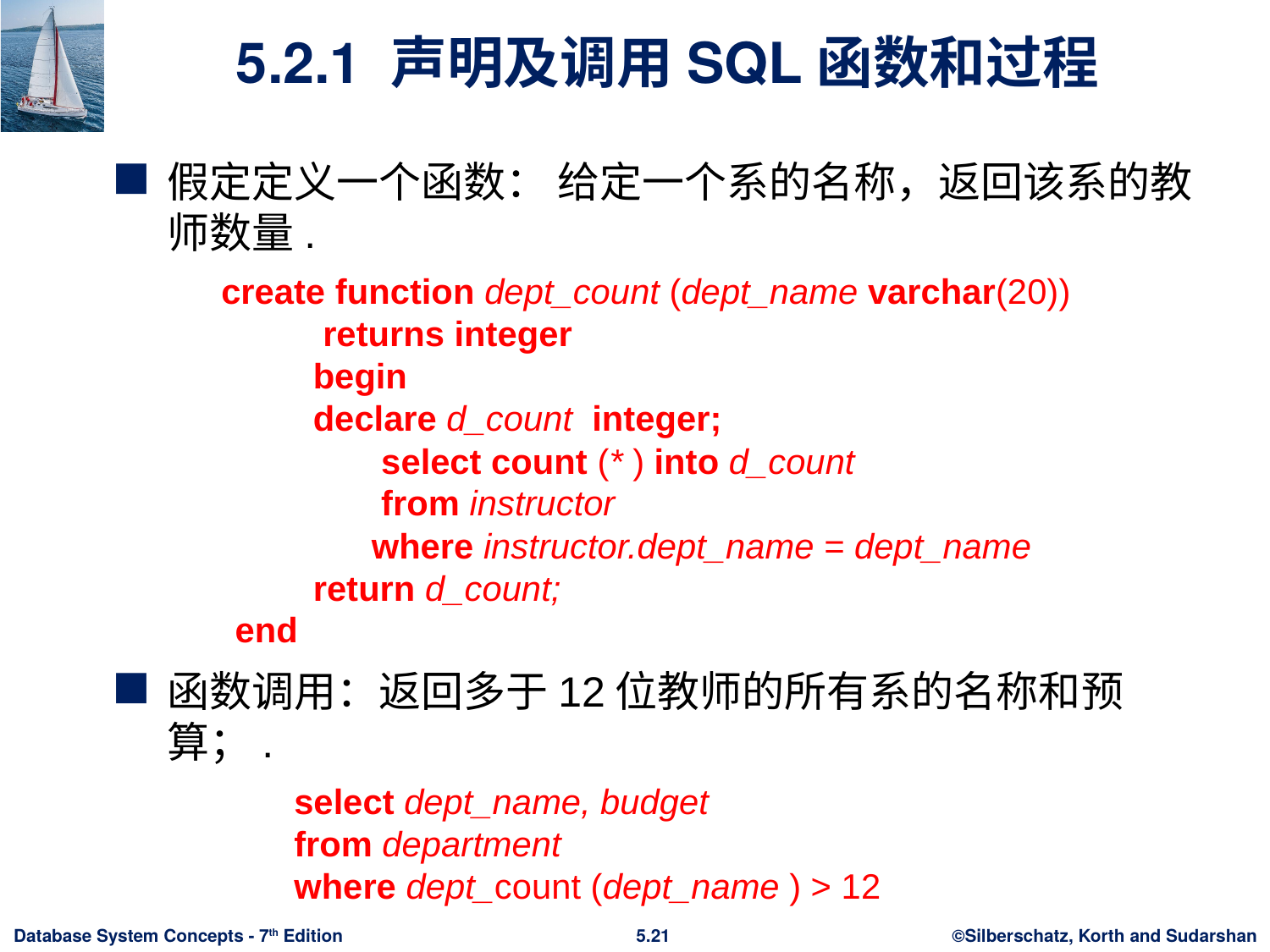

# 5.2.1 声明及调用SQL函数和过程
假定定义一个函数： 给定一个系的名称，返回该系的教师数量.
             create function dept_count (dept_name varchar(20))
                returns integer
               begin
               declare d_count  integer;
                      select count (* ) into d_count
                      from instructor
                     where instructor.dept_name = dept_name
               return d_count;
       end
函数调用：返回多于12位教师的所有系的名称和预算；.
		select dept_name, budget
	from department
	where dept_count (dept_name ) > 12